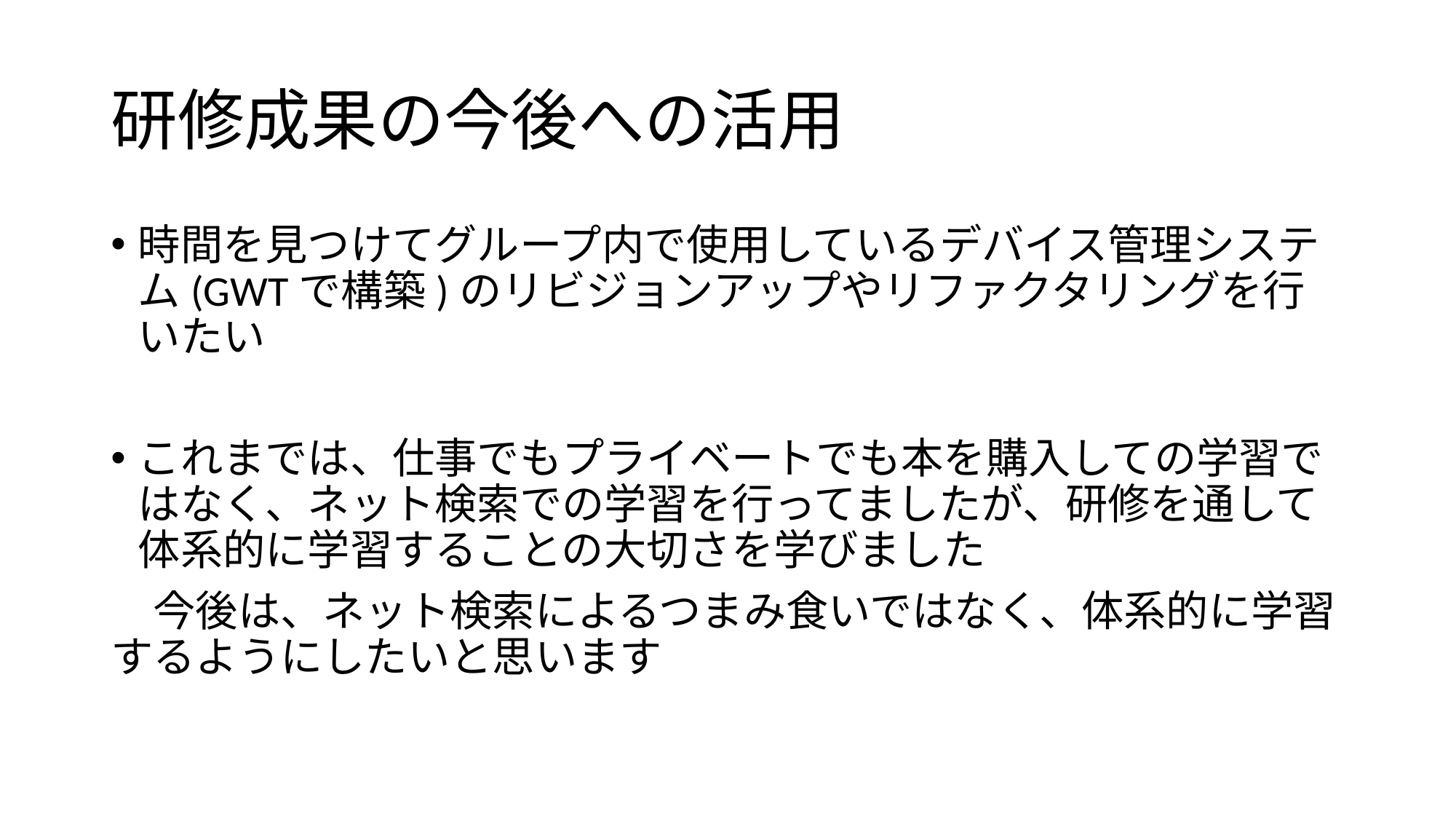

# 研修成果の今後への活用
時間を見つけてグループ内で使用しているデバイス管理システム(GWTで構築)のリビジョンアップやリファクタリングを行いたい

これまでは、仕事でもプライベートでも本を購入しての学習ではなく、ネット検索での学習を行ってましたが、研修を通して体系的に学習することの大切さを学びました
　今後は、ネット検索によるつまみ食いではなく、体系的に学習するようにしたいと思います